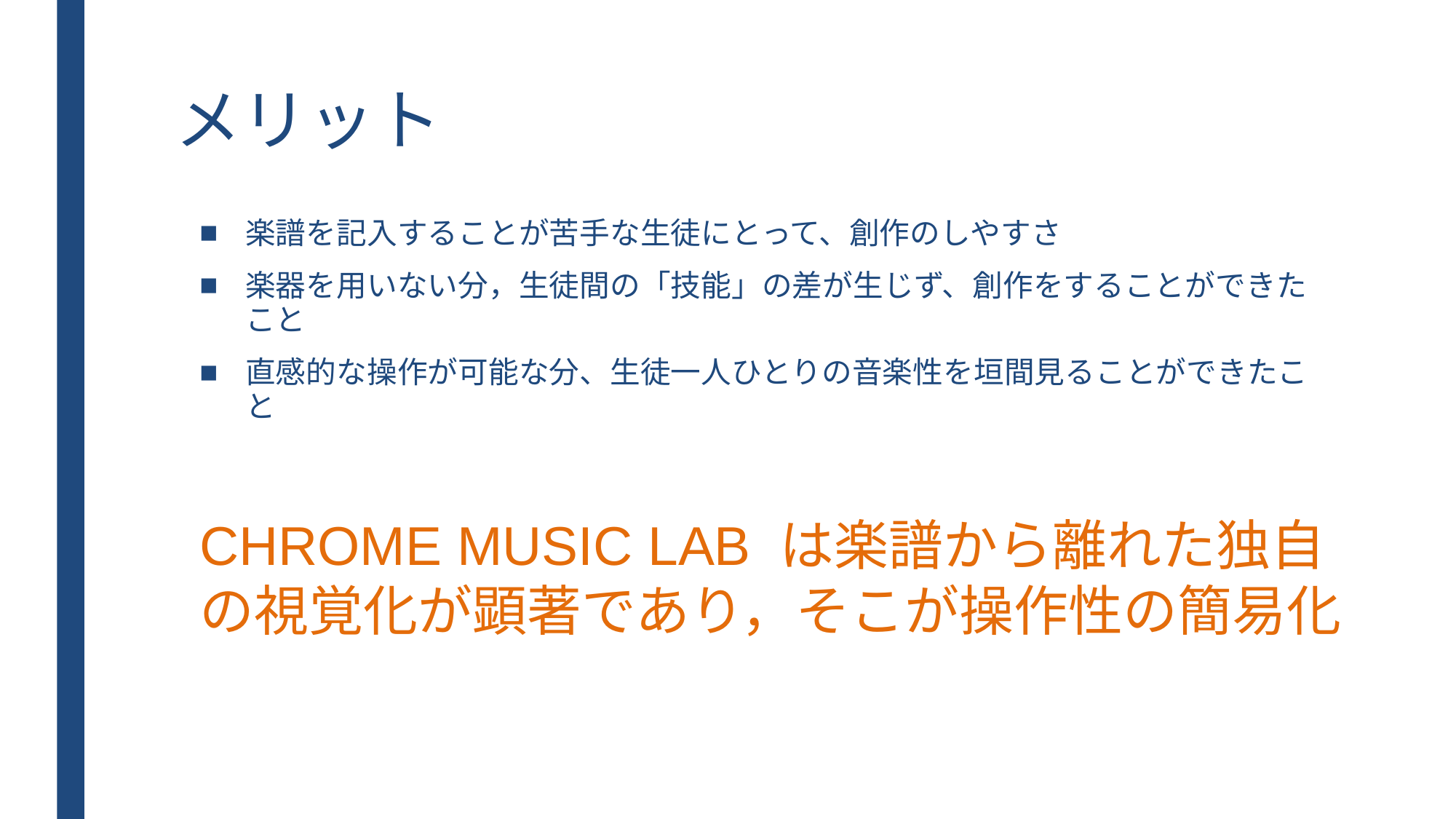

# メリット
楽譜を記入することが苦手な生徒にとって、創作のしやすさ
楽器を用いない分，生徒間の「技能」の差が生じず、創作をすることができたこと
直感的な操作が可能な分、生徒一人ひとりの音楽性を垣間見ることができたこと
CHROME MUSIC LAB は楽譜から離れた独自の視覚化が顕著であり，そこが操作性の簡易化